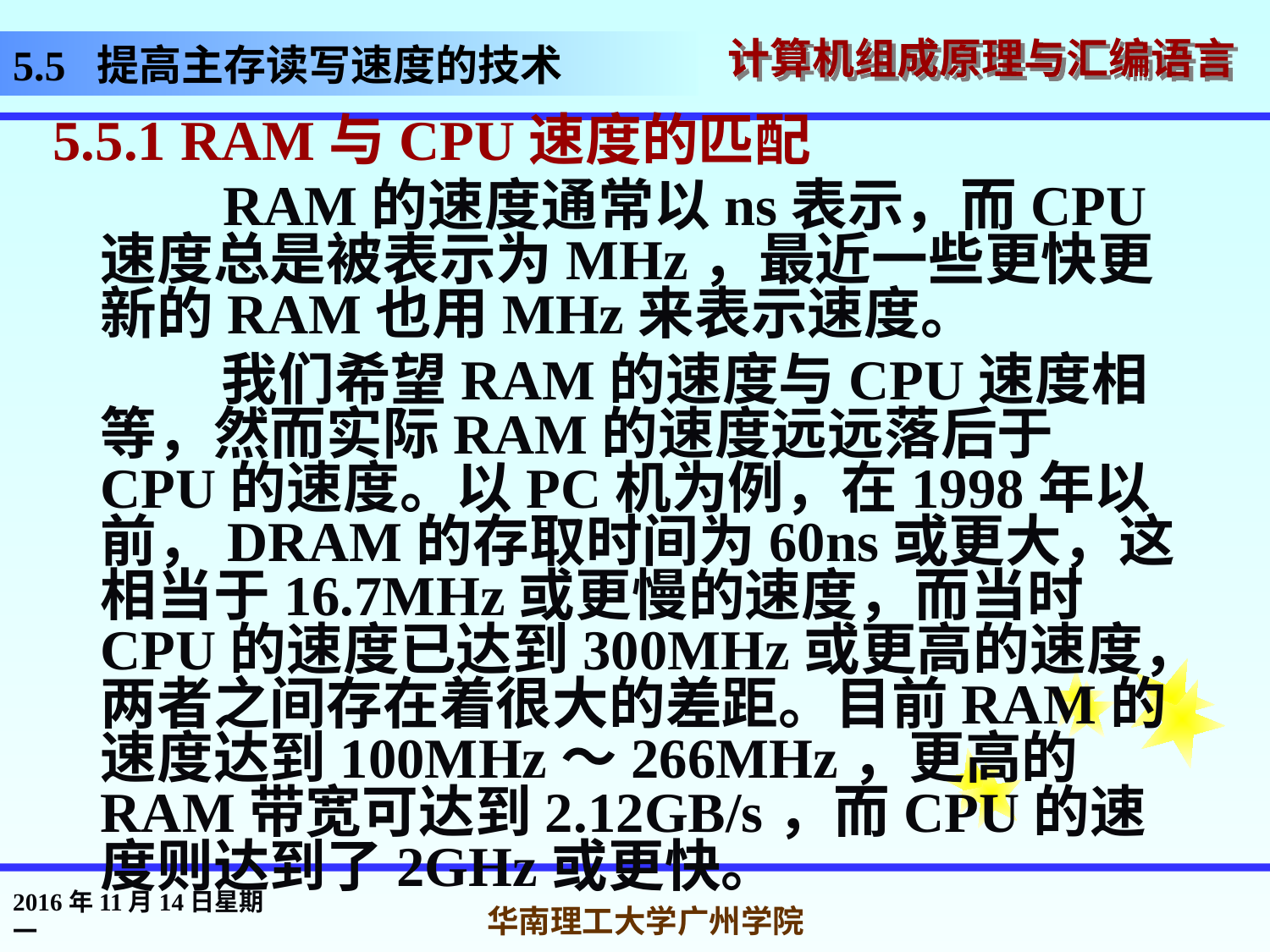

# 5.5  提高主存读写速度的技术
5.5.1 RAM与CPU速度的匹配
            RAM的速度通常以ns表示，而CPU速度总是被表示为MHz，最近一些更快更新的RAM也用MHz来表示速度。
            我们希望RAM的速度与CPU速度相等，然而实际RAM的速度远远落后于CPU的速度。以PC机为例，在1998年以前，DRAM的存取时间为60ns或更大，这相当于16.7MHz或更慢的速度，而当时CPU的速度已达到300MHz或更高的速度，两者之间存在着很大的差距。目前RAM的速度达到100MHz～266MHz，更高的RAM带宽可达到2.12GB/s，而CPU的速度则达到了2GHz或更快。
2016年11月14日星期一
华南理工大学广州学院